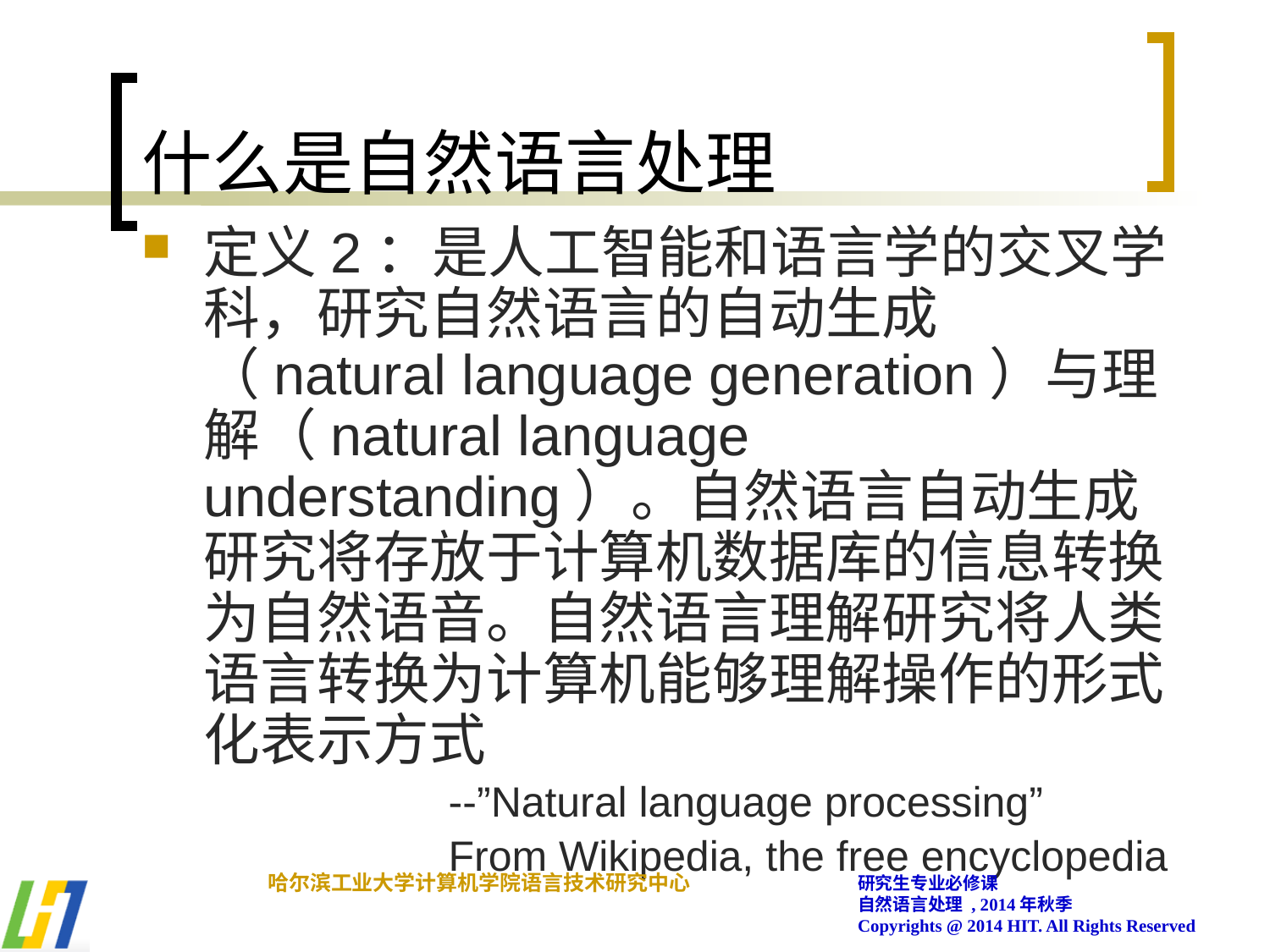

# 什么是自然语言处理
定义2：是人工智能和语言学的交叉学科，研究自然语言的自动生成（natural language generation）与理解（natural language understanding）。自然语言自动生成研究将存放于计算机数据库的信息转换为自然语音。自然语言理解研究将人类语言转换为计算机能够理解操作的形式化表示方式
		--”Natural language processing”
		From Wikipedia, the free encyclopedia
哈尔滨工业大学计算机学院语言技术研究中心
研究生专业必修课
自然语言处理 , 2014年秋季
Copyrights @ 2014 HIT. All Rights Reserved